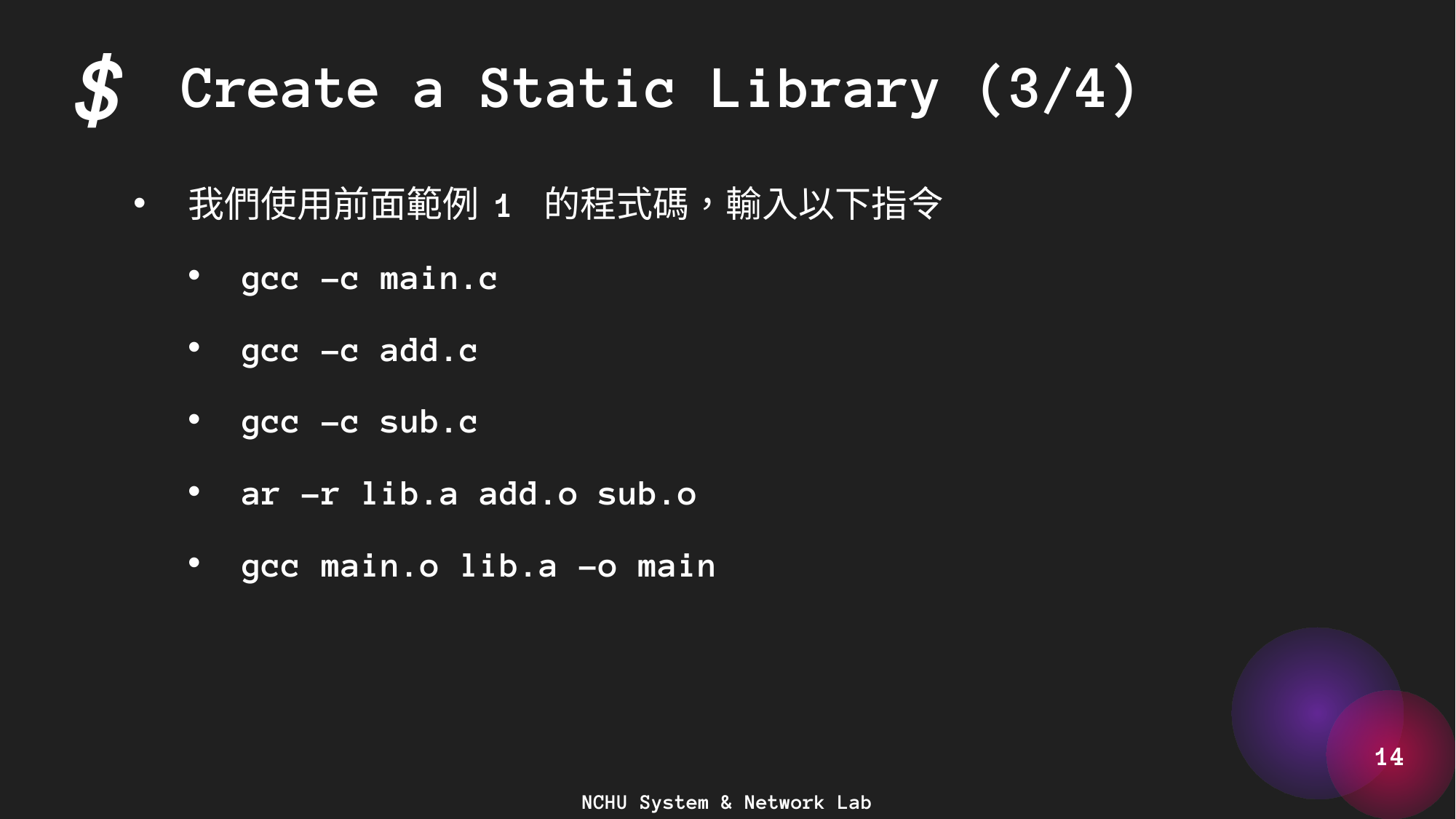

$
Create a Static Library (3/4)
我們使用前面範例 1 的程式碼，輸入以下指令
gcc –c main.c
gcc –c add.c
gcc –c sub.c
ar -r lib.a add.o sub.o
gcc main.o lib.a –o main

14
NCHU System & Network Lab